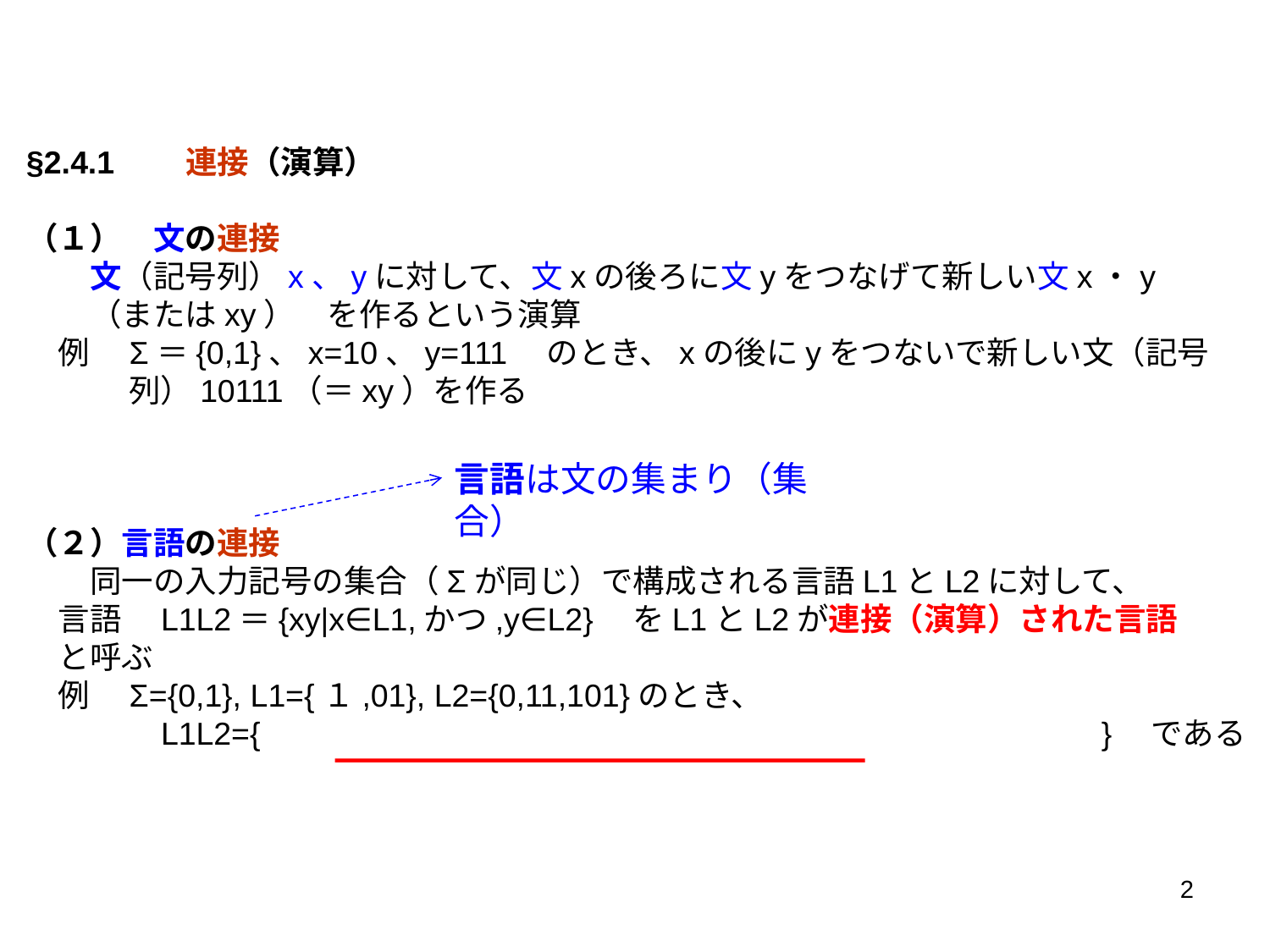

§2.4.1　　連接（演算）

（１）　文の連接
　　文（記号列）x、yに対して、文xの後ろに文yをつなげて新しい文x・y
　　（またはxy）　を作るという演算
　例　Σ＝{0,1}、x=10、y=111　のとき、xの後にyをつないで新しい文（記号
　　 　列）10111（＝xy）を作る

（２）言語の連接
　　同一の入力記号の集合（Σが同じ）で構成される言語L1とL2に対して、
　言語　L1L2＝{xy|x∈L1,かつ,y∈L2}　をL1とL2が連接（演算）された言語
　と呼ぶ
　例　Σ={0,1}, L1={１,01}, L2={0,11,101}のとき、
　　　　L1L2={　　　　　　　　　　　　　　　　　　　　　　　　　　}　である
言語は文の集まり（集合）

2